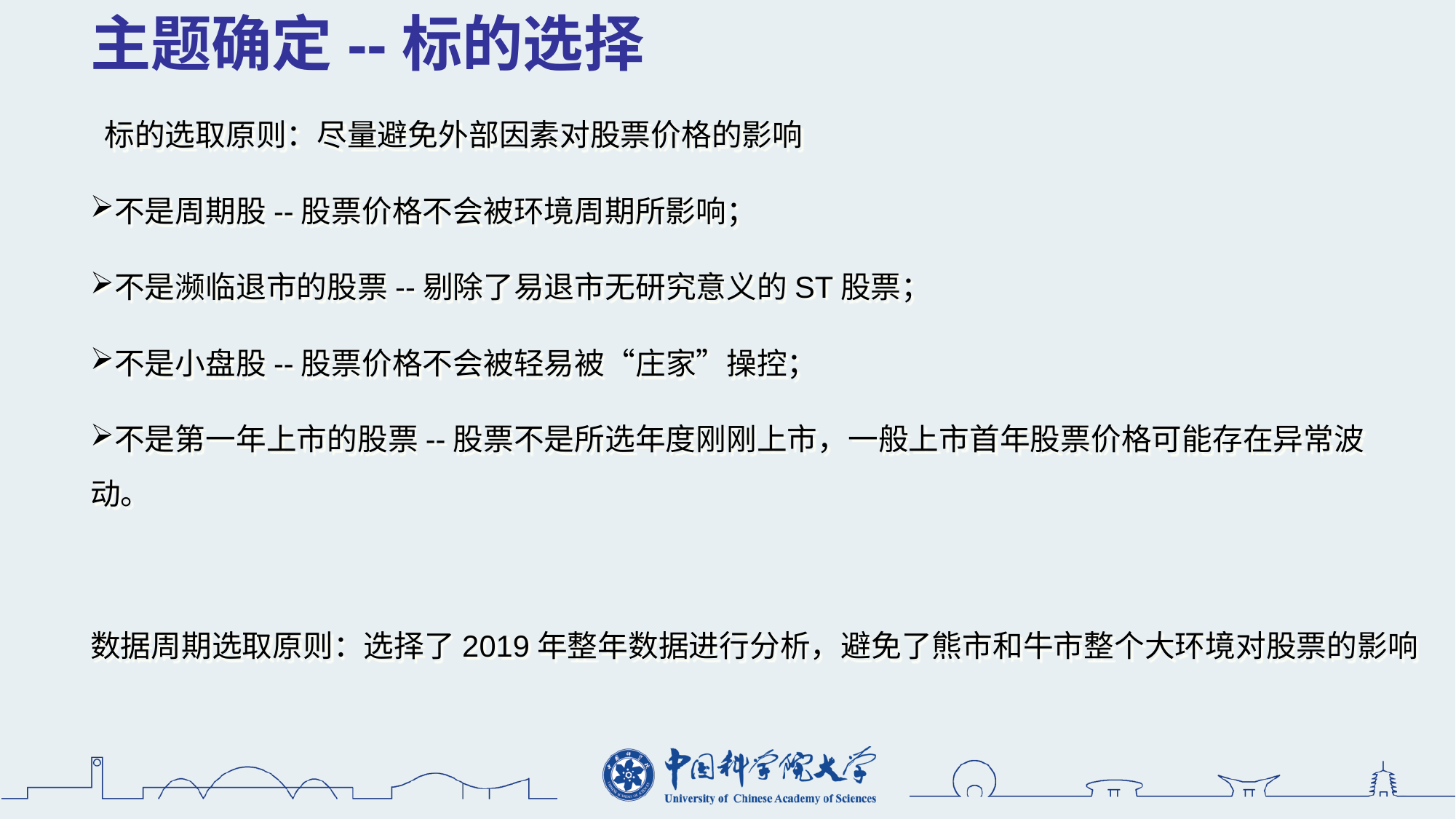

主题确定--标的选择
 标的选取原则：尽量避免外部因素对股票价格的影响
不是周期股--股票价格不会被环境周期所影响；
不是濒临退市的股票--剔除了易退市无研究意义的ST股票；
不是小盘股--股票价格不会被轻易被“庄家”操控；
不是第一年上市的股票--股票不是所选年度刚刚上市，一般上市首年股票价格可能存在异常波动。

数据周期选取原则：选择了2019年整年数据进行分析，避免了熊市和牛市整个大环境对股票的影响